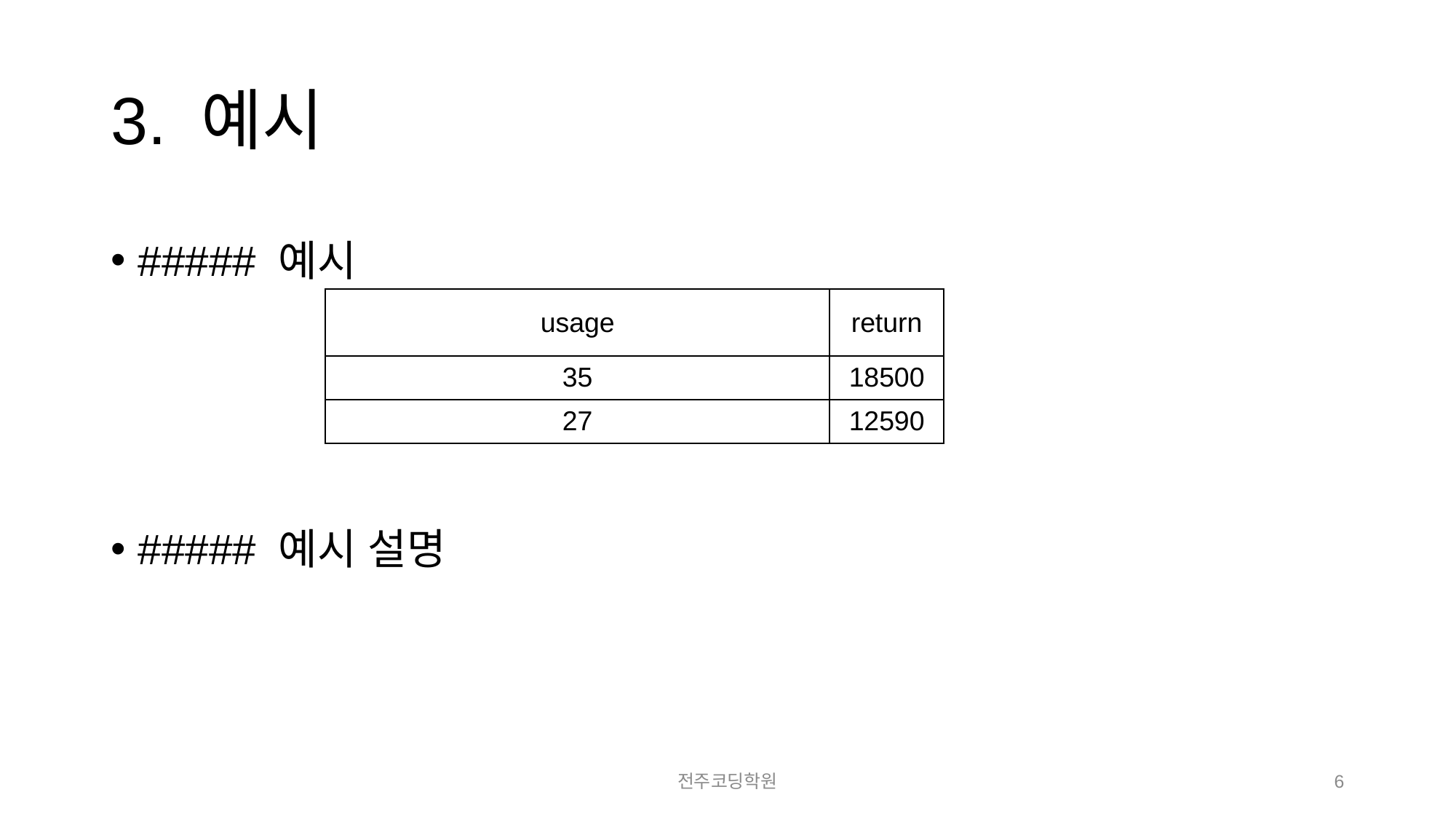

# 3. 예시
##### 예시

##### 예시 설명
| usage | return |
| --- | --- |
| 35 | 18500 |
| 27 | 12590 |
전주코딩학원
6